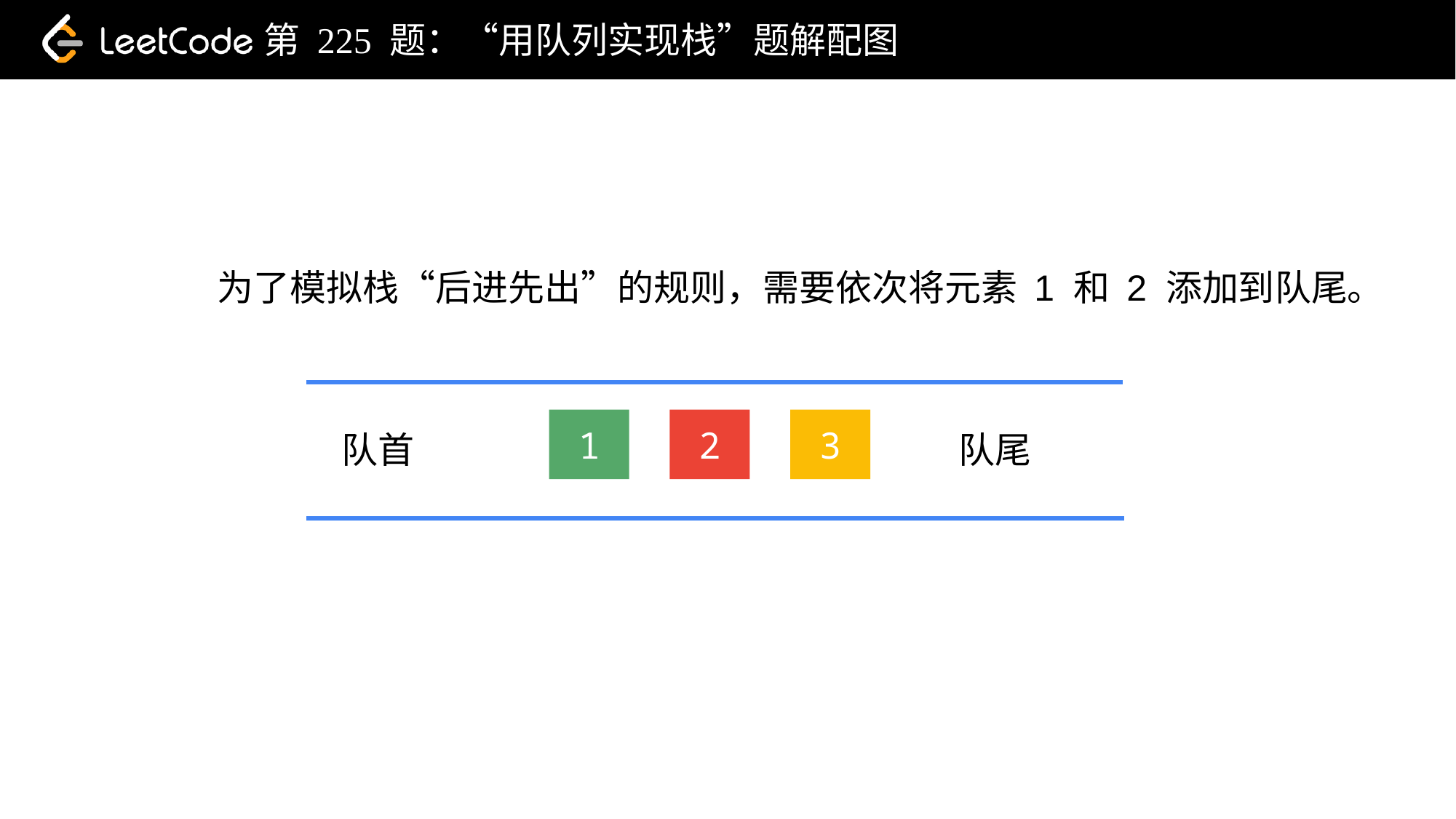

第 225 题：“用队列实现栈”题解配图
为了模拟栈“后进先出”的规则，需要依次将元素 1 和 2 添加到队尾。
3
2
1
队尾
队首